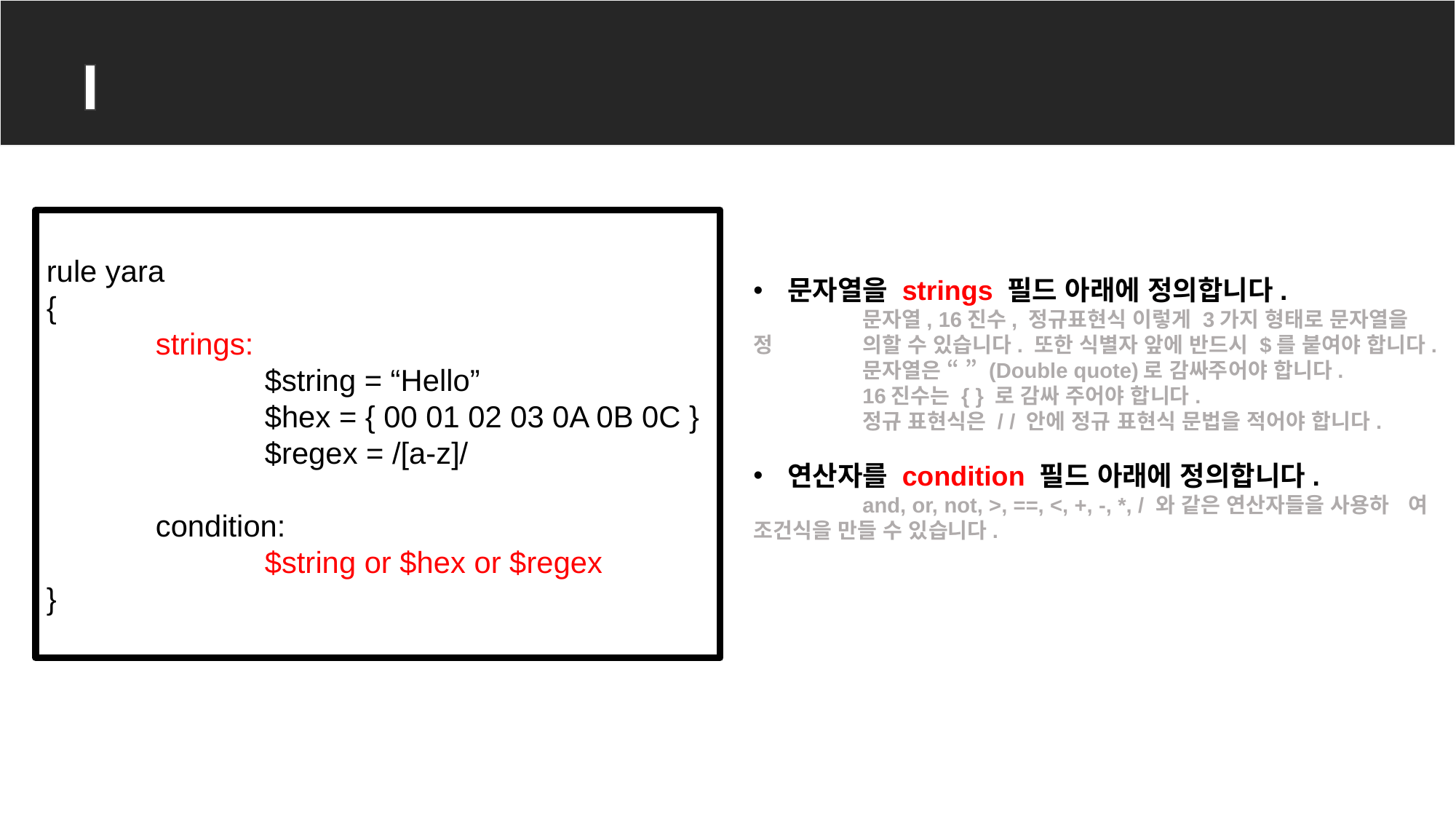

YARA rule

rule yara
{
	strings:
		$string = “Hello”
		$hex = { 00 01 02 03 0A 0B 0C }
		$regex = /[a-z]/

	condition:
		$string or $hex or $regex
}

문자열을 strings 필드 아래에 정의합니다.
	문자열, 16진수, 정규표현식 이렇게 3가지 형태로 문자열을 정	의할 수 있습니다. 또한 식별자 앞에 반드시 $를 붙여야 합니다.
	문자열은 “ ” (Double quote)로 감싸주어야 합니다.
	16진수는 { } 로 감싸 주어야 합니다.
	정규 표현식은 / / 안에 정규 표현식 문법을 적어야 합니다.

연산자를 condition 필드 아래에 정의합니다.
	and, or, not, >, ==, <, +, -, *, / 와 같은 연산자들을 사용하	여 조건식을 만들 수 있습니다.